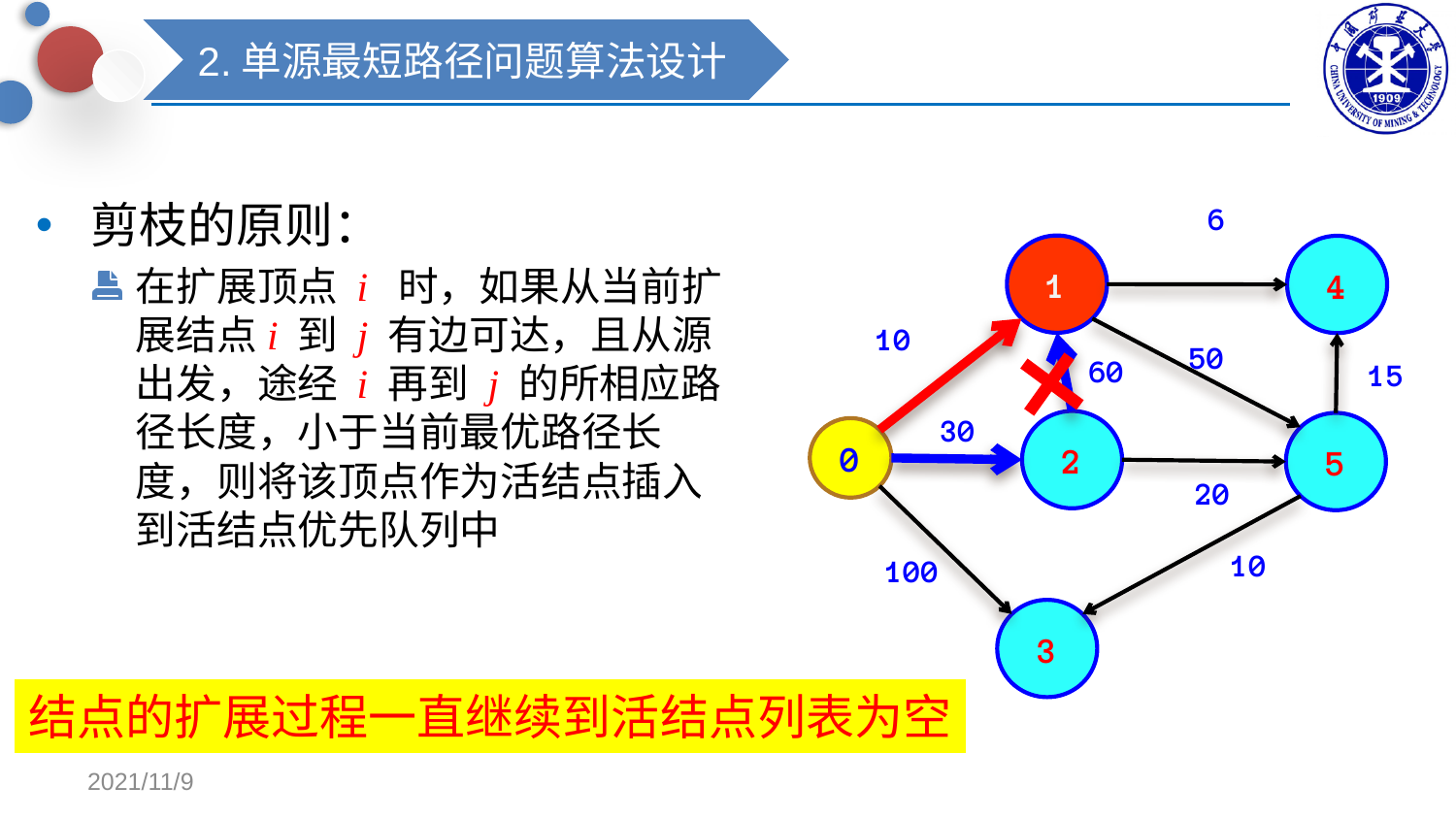

2.单源最短路径问题算法设计
剪枝的原则：
在扩展顶点 i  时，如果从当前扩展结点i 到 j 有边可达，且从源出发，途经 i 再到 j 的所相应路径长度，小于当前最优路径长度，则将该顶点作为活结点插入到活结点优先队列中
6
1
4
10
50
60
15
30
2
5
0
20
10
100
3
结点的扩展过程一直继续到活结点列表为空
2021/11/9